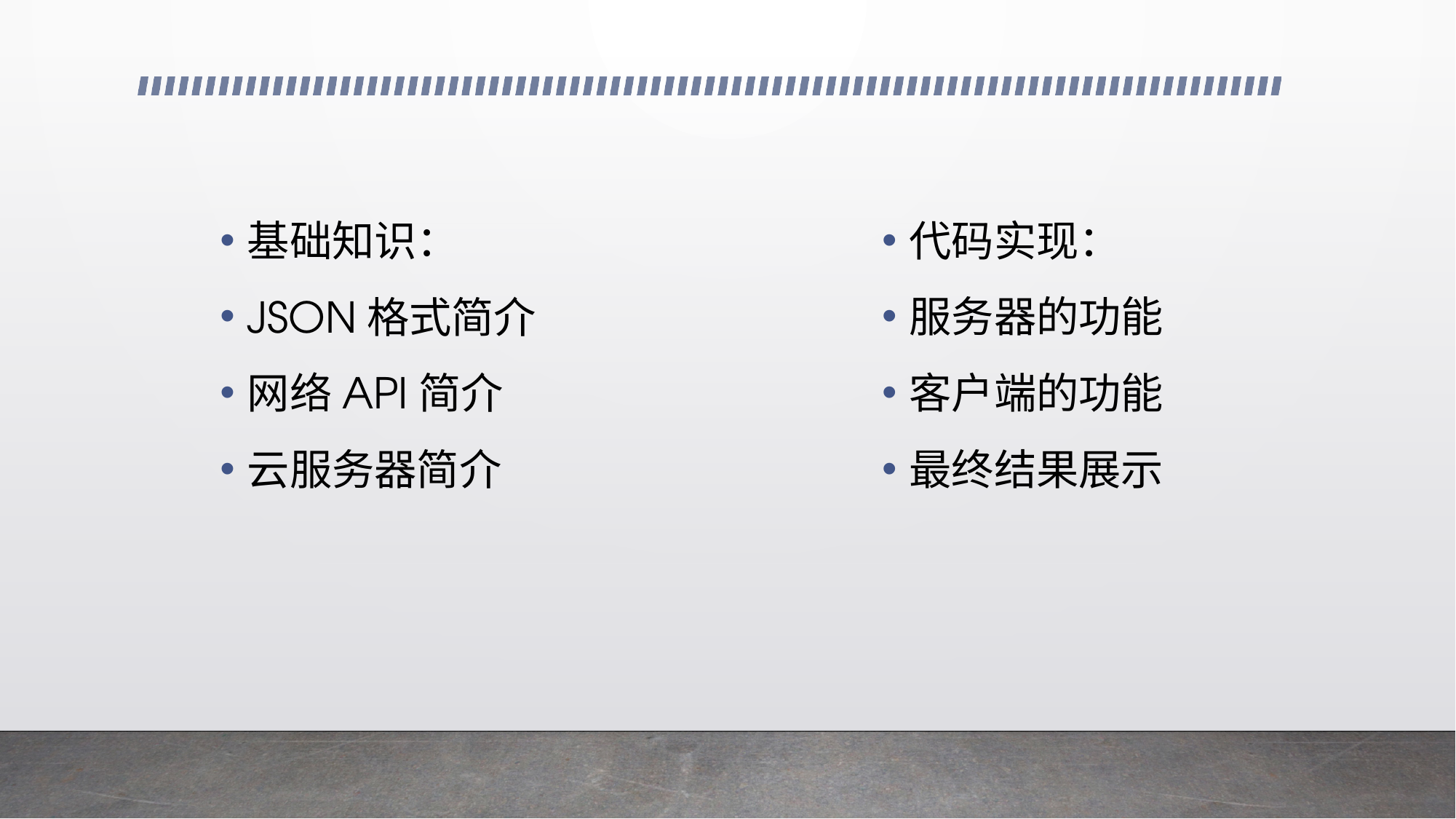

基础知识：
JSON格式简介
网络API简介
云服务器简介
代码实现：
服务器的功能
客户端的功能
最终结果展示